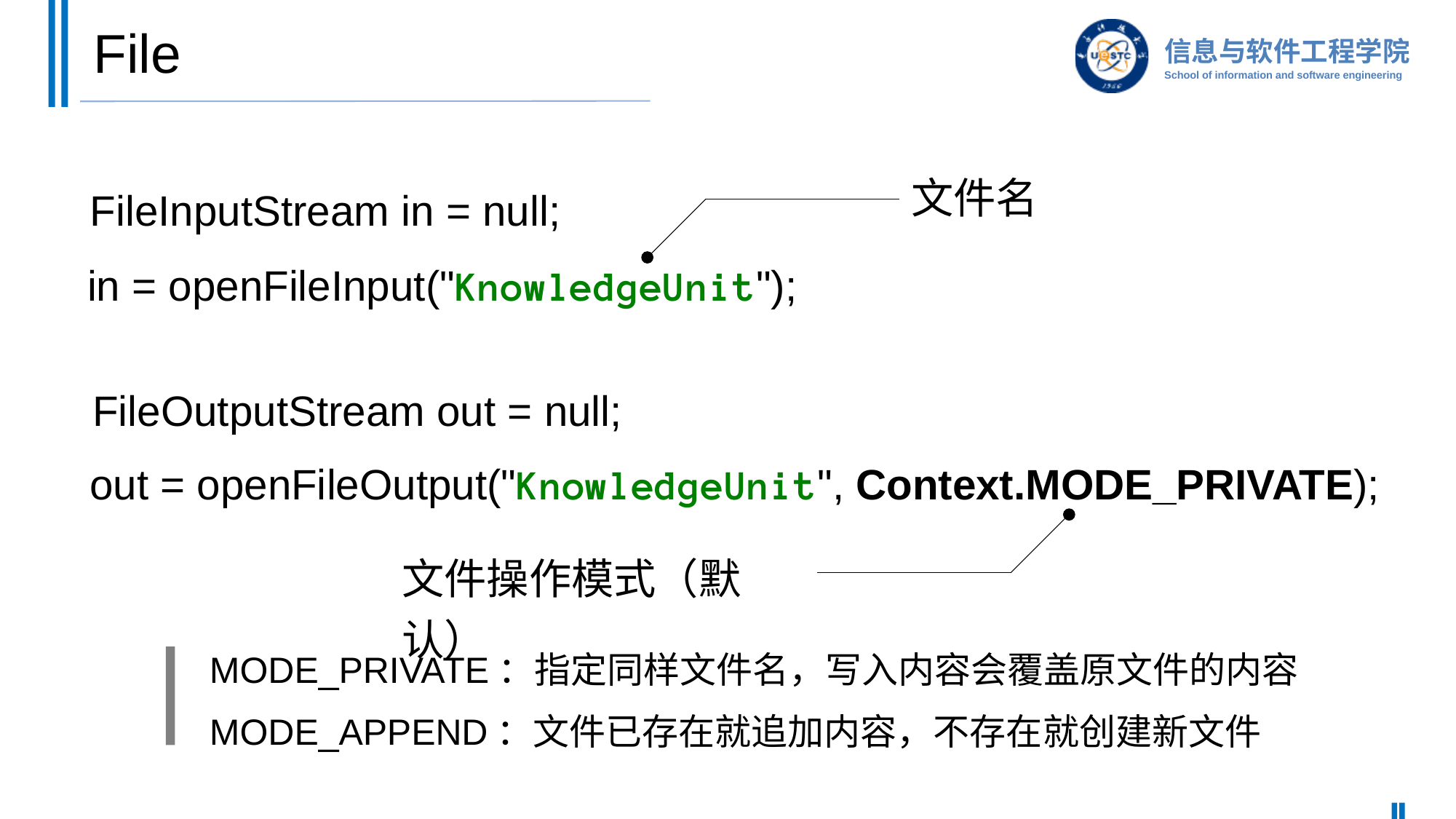

# File
文件名
FileInputStream in = null;

in = openFileInput("KnowledgeUnit");
FileOutputStream out = null;
out = openFileOutput("KnowledgeUnit", Context.MODE_PRIVATE);

文件操作模式（默认）
MODE_PRIVATE：指定同样文件名，写入内容会覆盖原文件的内容
MODE_APPEND：文件已存在就追加内容，不存在就创建新文件